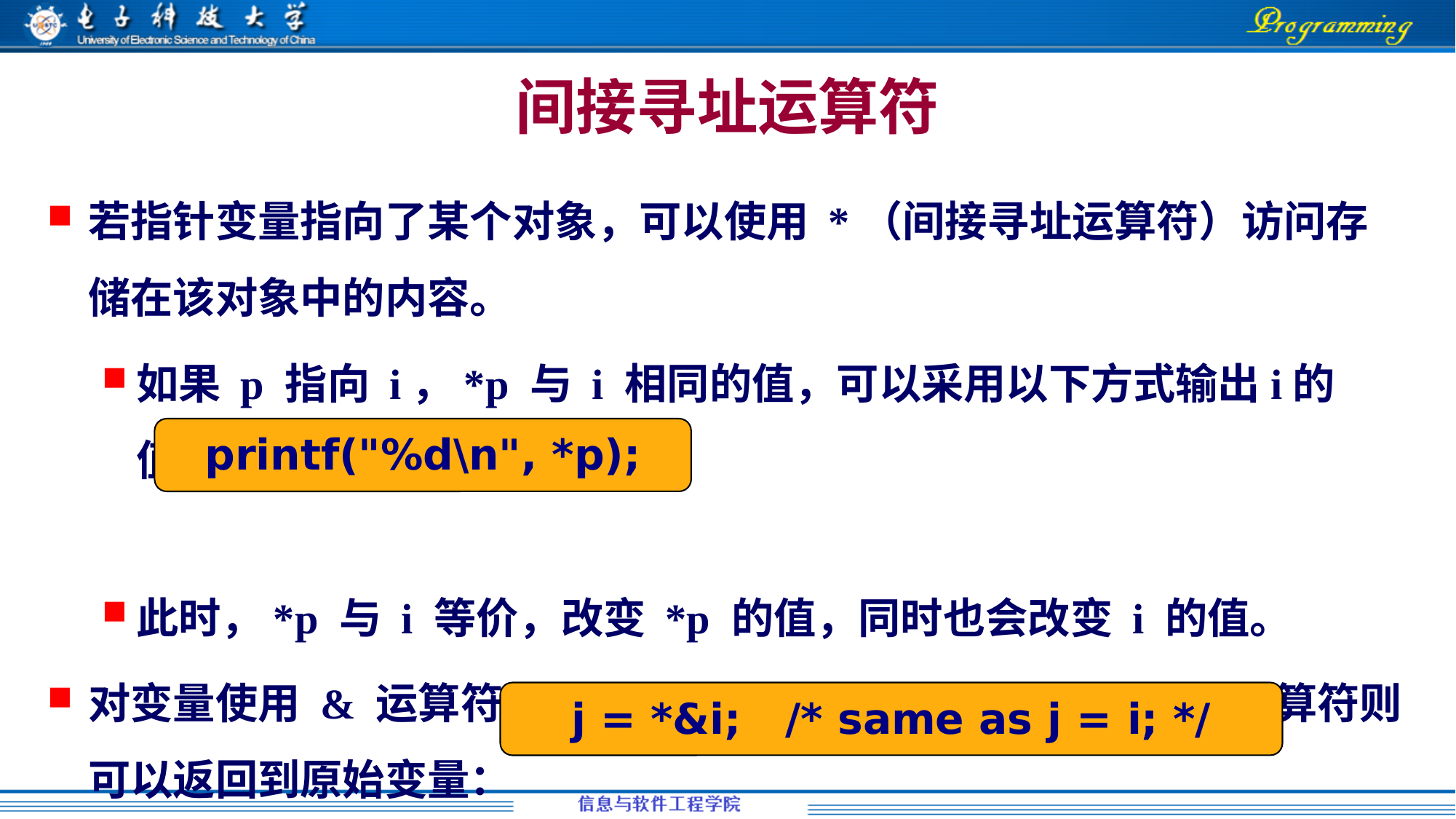

# 间接寻址运算符
若指针变量指向了某个对象，可以使用 *（间接寻址运算符）访问存储在该对象中的内容。
如果 p 指向 i，*p 与 i 相同的值，可以采用以下方式输出i的值：

此时，*p 与 i 等价，改变 *p 的值，同时也会改变 i 的值。
对变量使用 & 运算符产生指向变量的指针，而对指针使用 *运算符则可以返回到原始变量：
printf("%d\n", *p);
j = *&i;   /* same as j = i; */